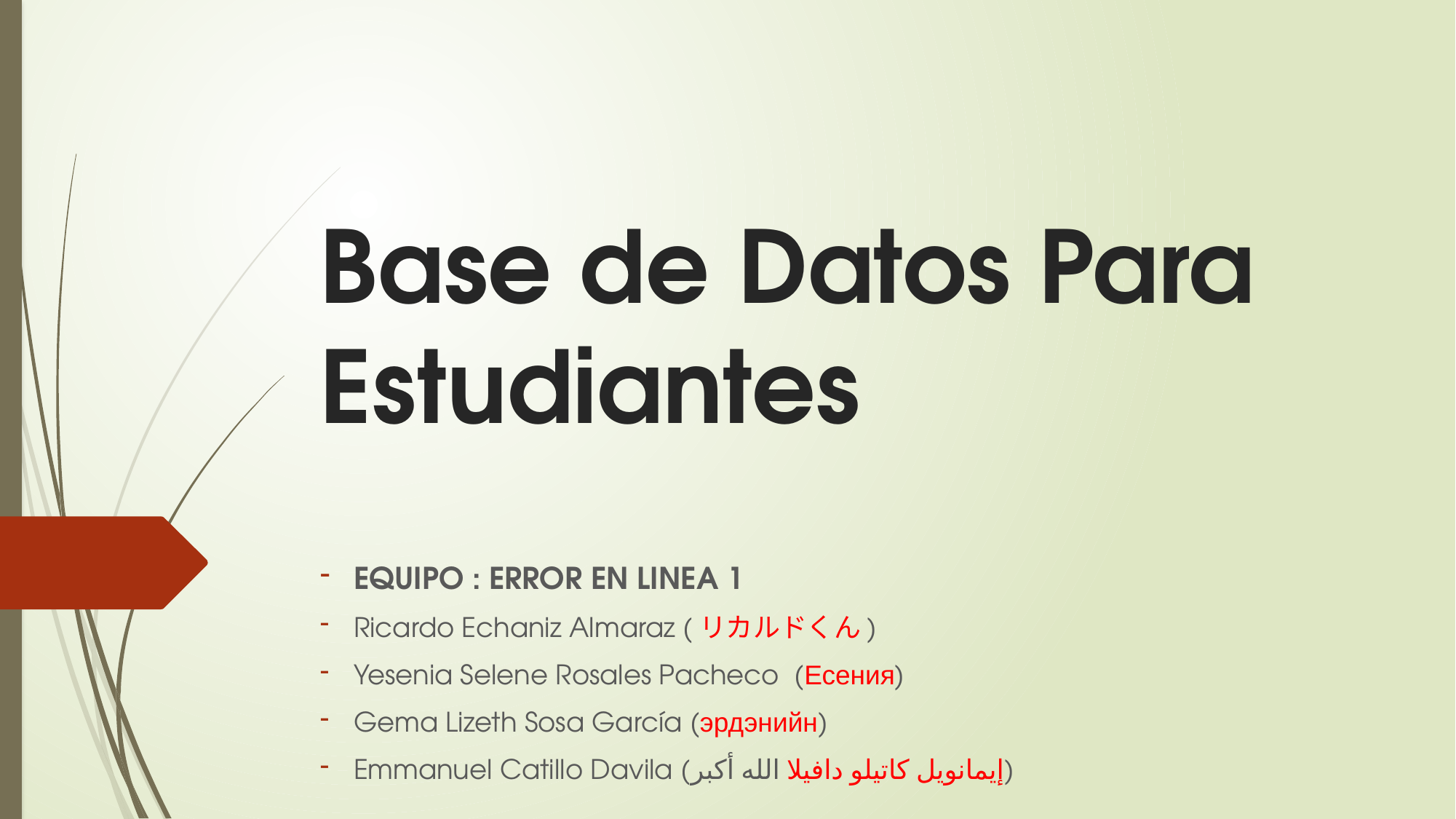

# Base de Datos Para Estudiantes
EQUIPO : ERROR EN LINEA 1
Ricardo Echaniz Almaraz (リカルドくん)
Yesenia Selene Rosales Pacheco  (Есения)
Gema Lizeth Sosa García (эрдэнийн)
Emmanuel Catillo Davila (إيمانويل كاتيلو دافيلا الله أكبر)